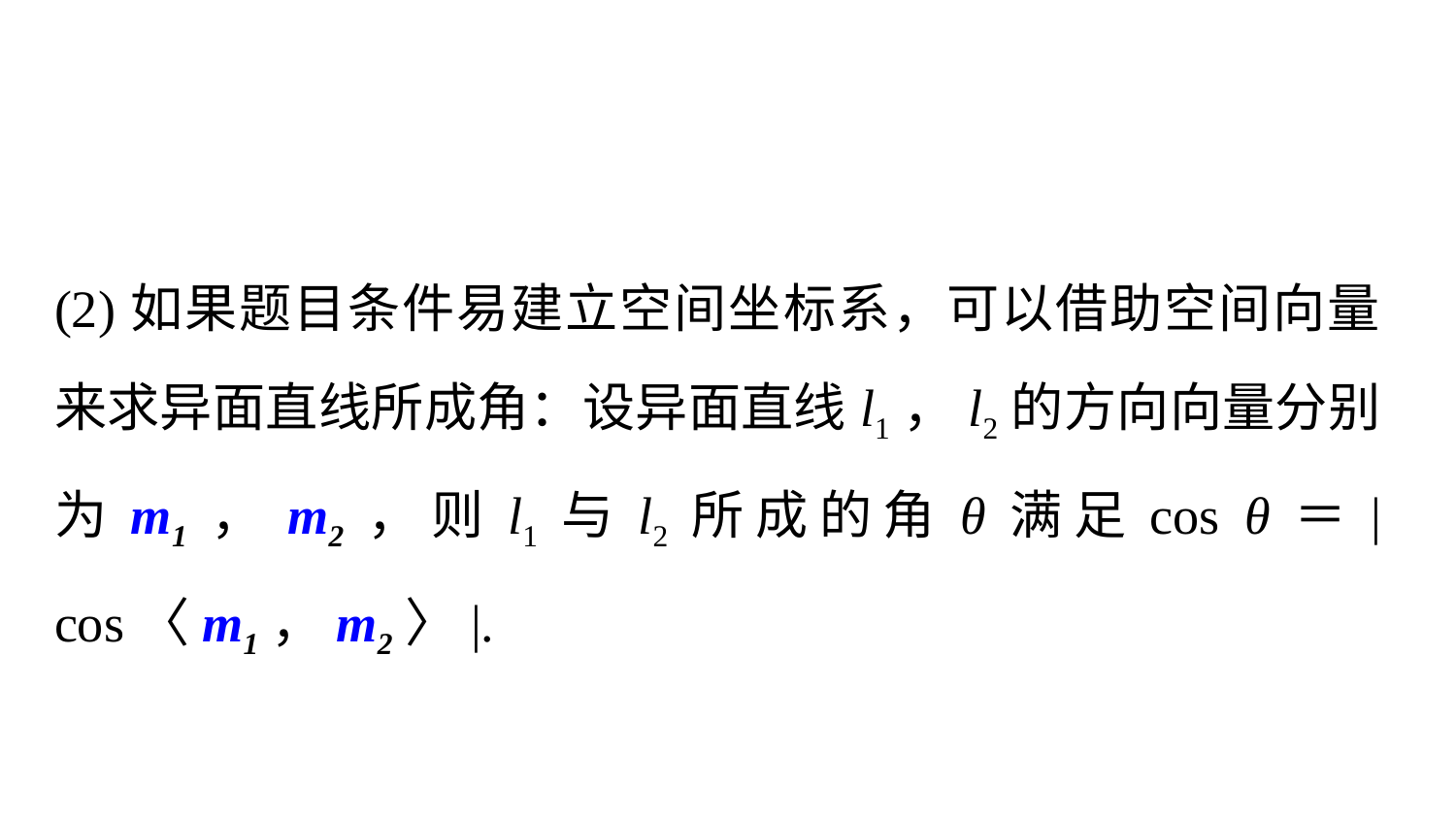

(2)如果题目条件易建立空间坐标系，可以借助空间向量来求异面直线所成角：设异面直线l1，l2的方向向量分别为m1，m2，则l1与l2所成的角θ满足cos θ＝|cos〈m1，m2〉|.